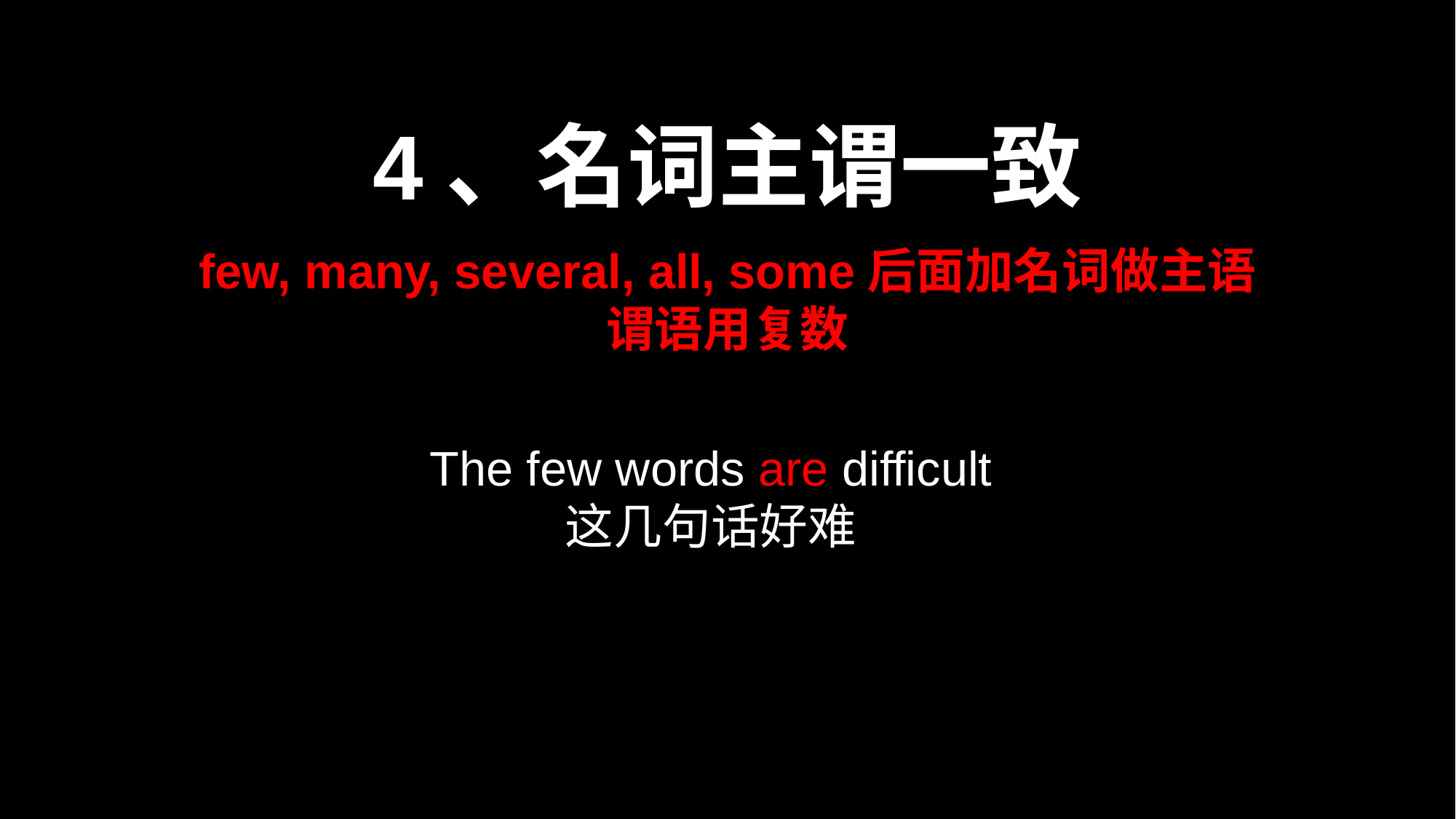

4、名词主谓一致
few, many, several, all, some后面加名词做主语
谓语用复数
The few words are difficult
这几句话好难